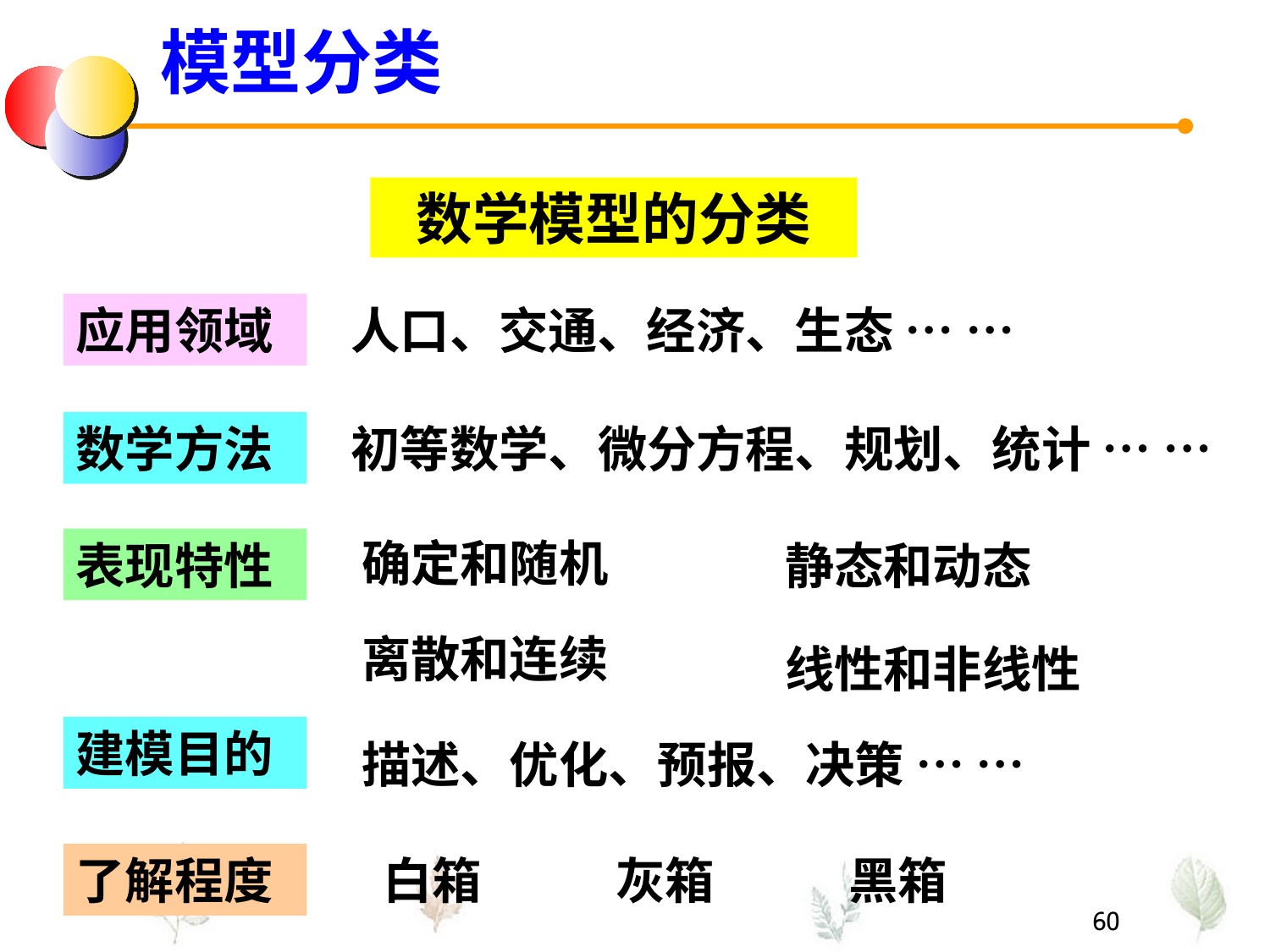

模型分类

数学模型的分类
应用领域
人口、交通、经济、生态 … …
数学方法
初等数学、微分方程、规划、统计 … …
确定和随机
表现特性
静态和动态
离散和连续
线性和非线性
建模目的
描述、优化、预报、决策 … …
了解程度
白箱
灰箱
黑箱
60